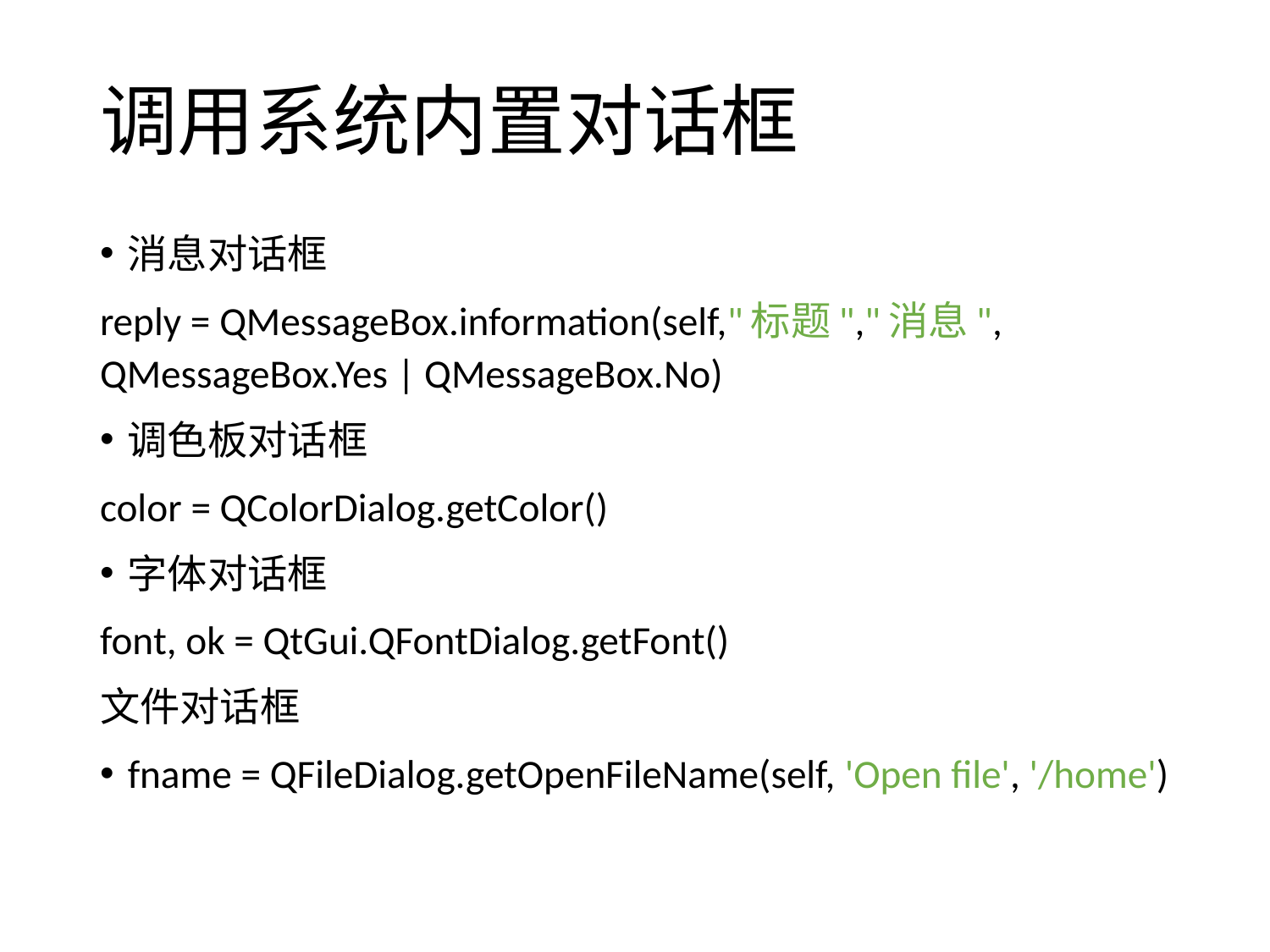

# 调用系统内置对话框
消息对话框
reply = QMessageBox.information(self,"标题","消息", QMessageBox.Yes | QMessageBox.No)
调色板对话框
color = QColorDialog.getColor()
字体对话框
font, ok = QtGui.QFontDialog.getFont()
文件对话框
fname = QFileDialog.getOpenFileName(self, 'Open file', '/home')